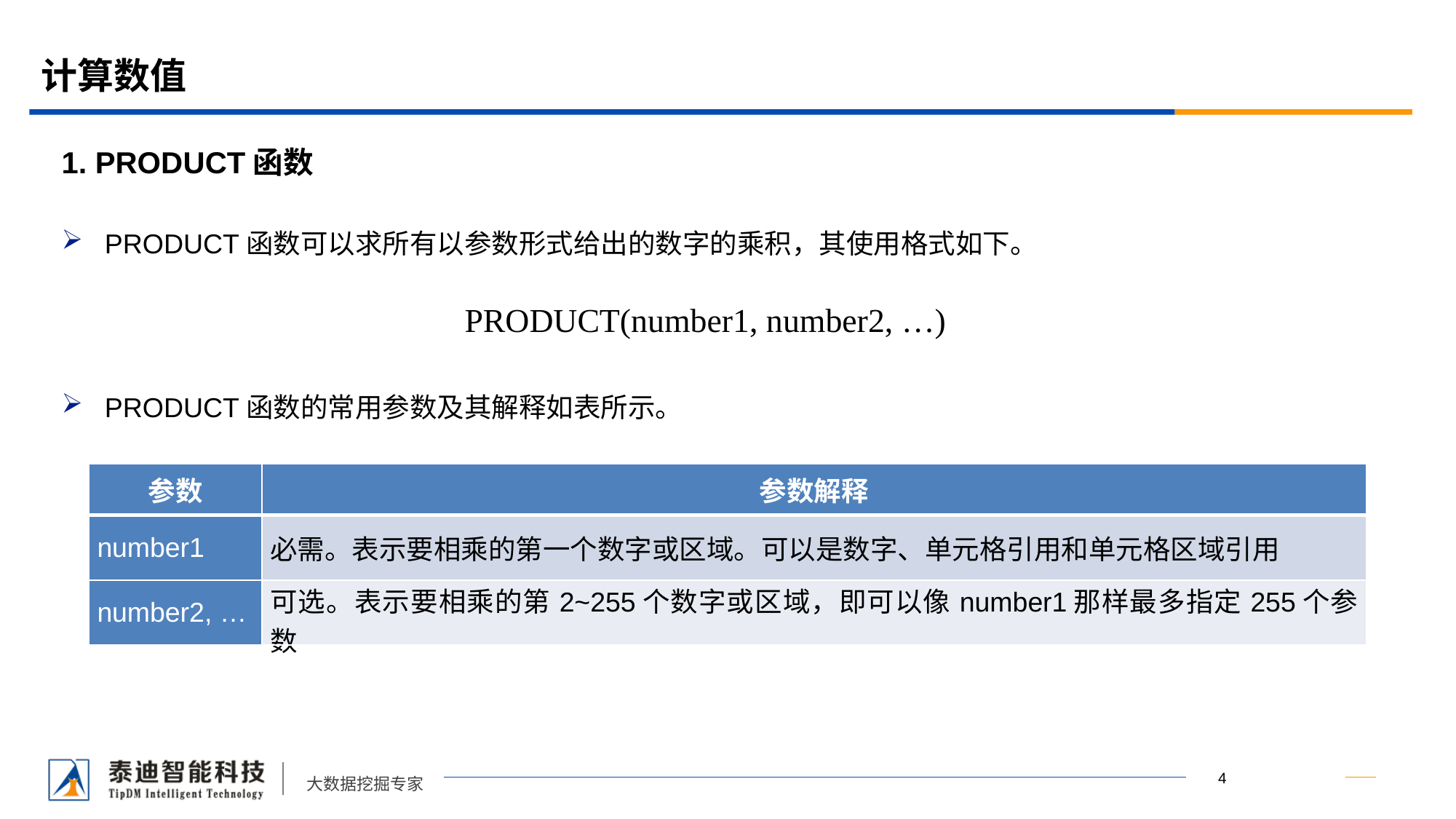

# 计算数值
1. PRODUCT函数
PRODUCT函数可以求所有以参数形式给出的数字的乘积，其使用格式如下。

PRODUCT函数的常用参数及其解释如表所示。

PRODUCT(number1, number2, …)
| 参数 | 参数解释 |
| --- | --- |
| number1 | 必需。表示要相乘的第一个数字或区域。可以是数字、单元格引用和单元格区域引用 |
| number2, … | 可选。表示要相乘的第2~255个数字或区域，即可以像number1那样最多指定255个参数 |